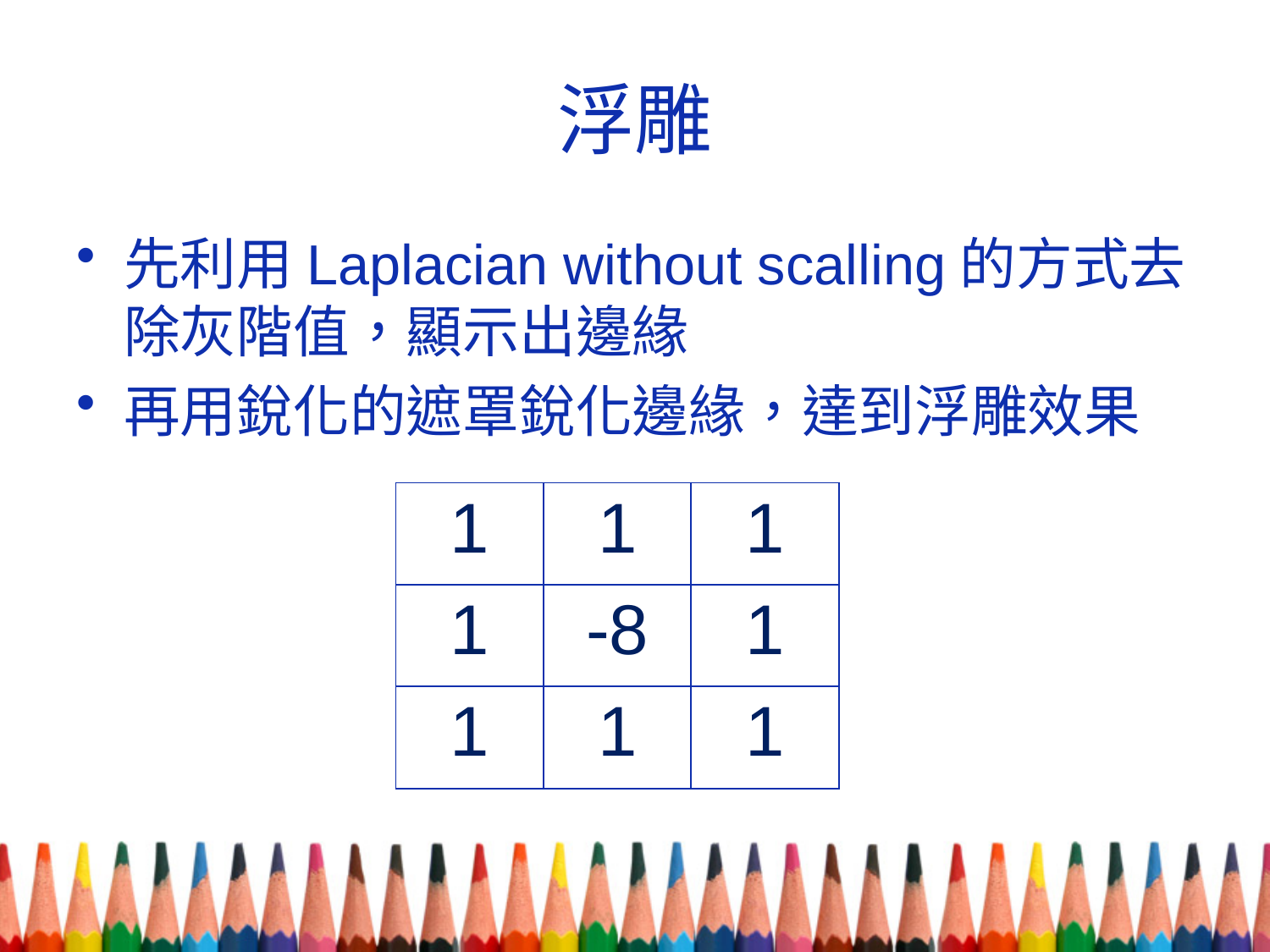

# 浮雕
先利用Laplacian without scalling的方式去除灰階值，顯示出邊緣
再用銳化的遮罩銳化邊緣，達到浮雕效果
| 1 | 1 | 1 |
| --- | --- | --- |
| 1 | -8 | 1 |
| 1 | 1 | 1 |